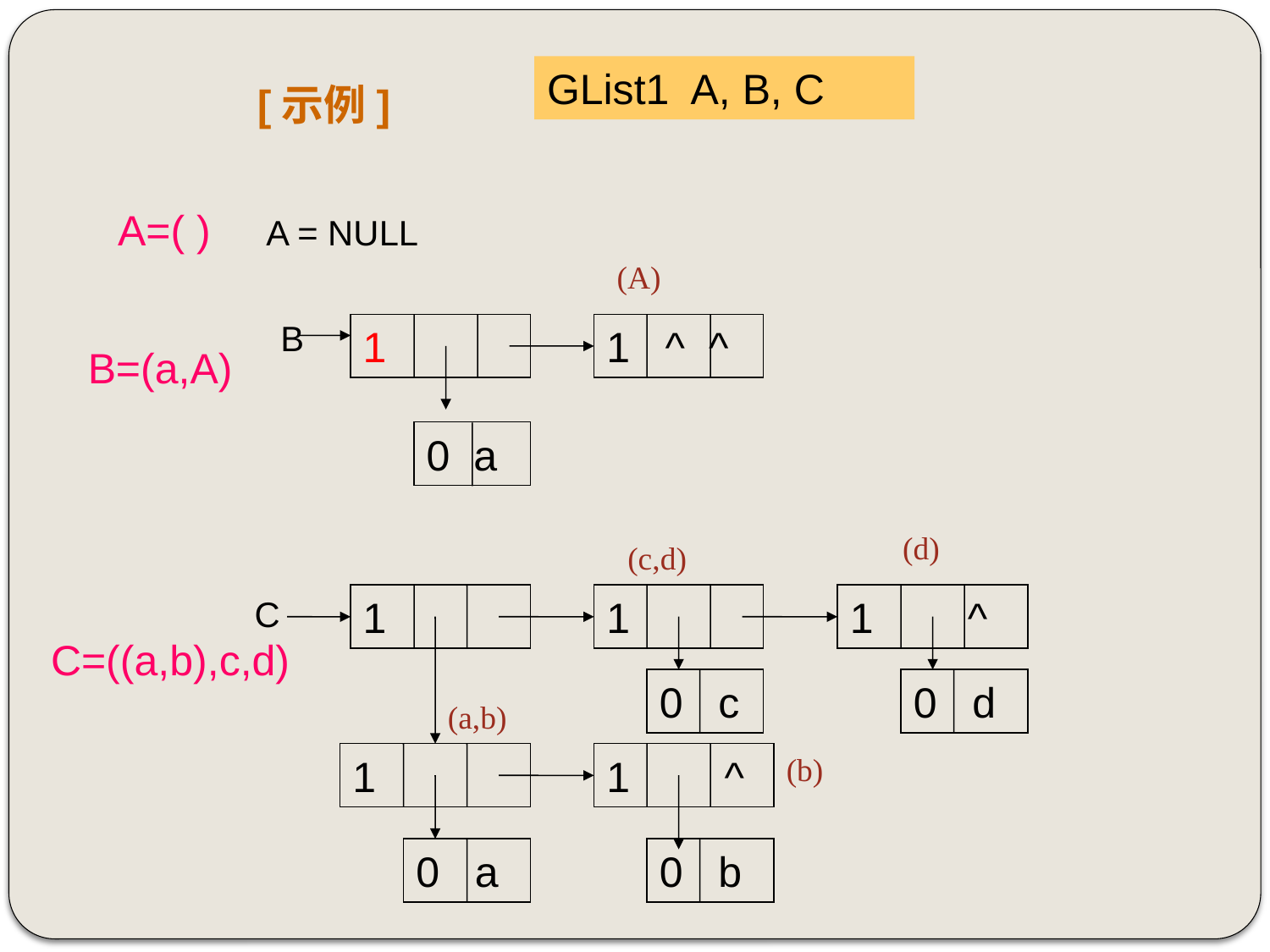

# [示例]
GList1  A, B, C
A=( )    A = NULL

(A)
B
1

1   ^  ^

B=(a,A)

0  a

(d)
(c,d)
1

1

1        ^

C

C=((a,b),c,d)
0   c

0   d

(a,b)
1

1        ^

(b)

0   a

0   b